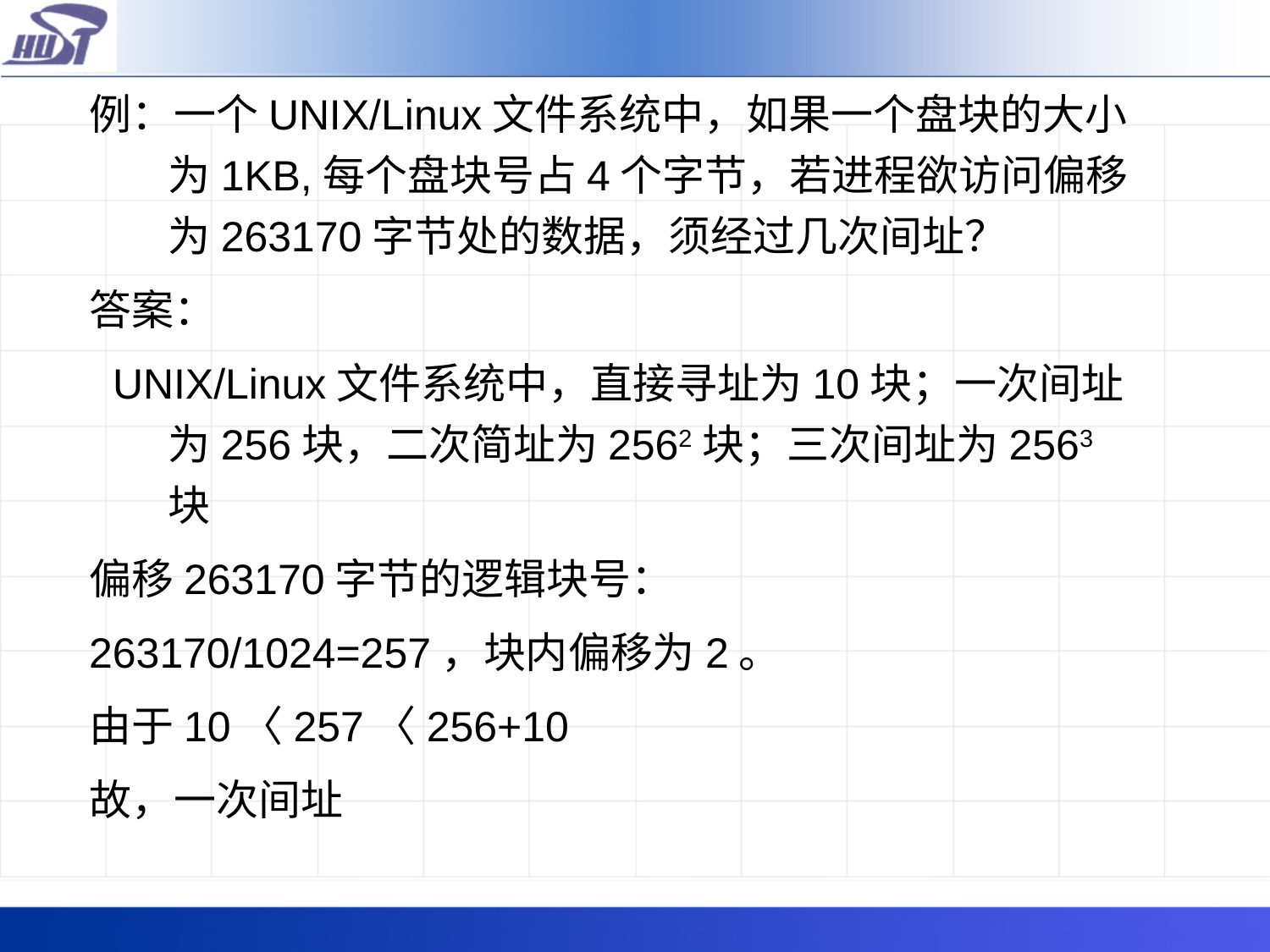

例：一个UNIX/Linux文件系统中，如果一个盘块的大小为1KB,每个盘块号占4个字节，若进程欲访问偏移为263170字节处的数据，须经过几次间址？
答案：
  UNIX/Linux文件系统中，直接寻址为10块；一次间址为256块，二次简址为2562块；三次间址为2563块
偏移263170字节的逻辑块号：
263170/1024=257，块内偏移为2。
由于10〈257〈256+10
故，一次间址